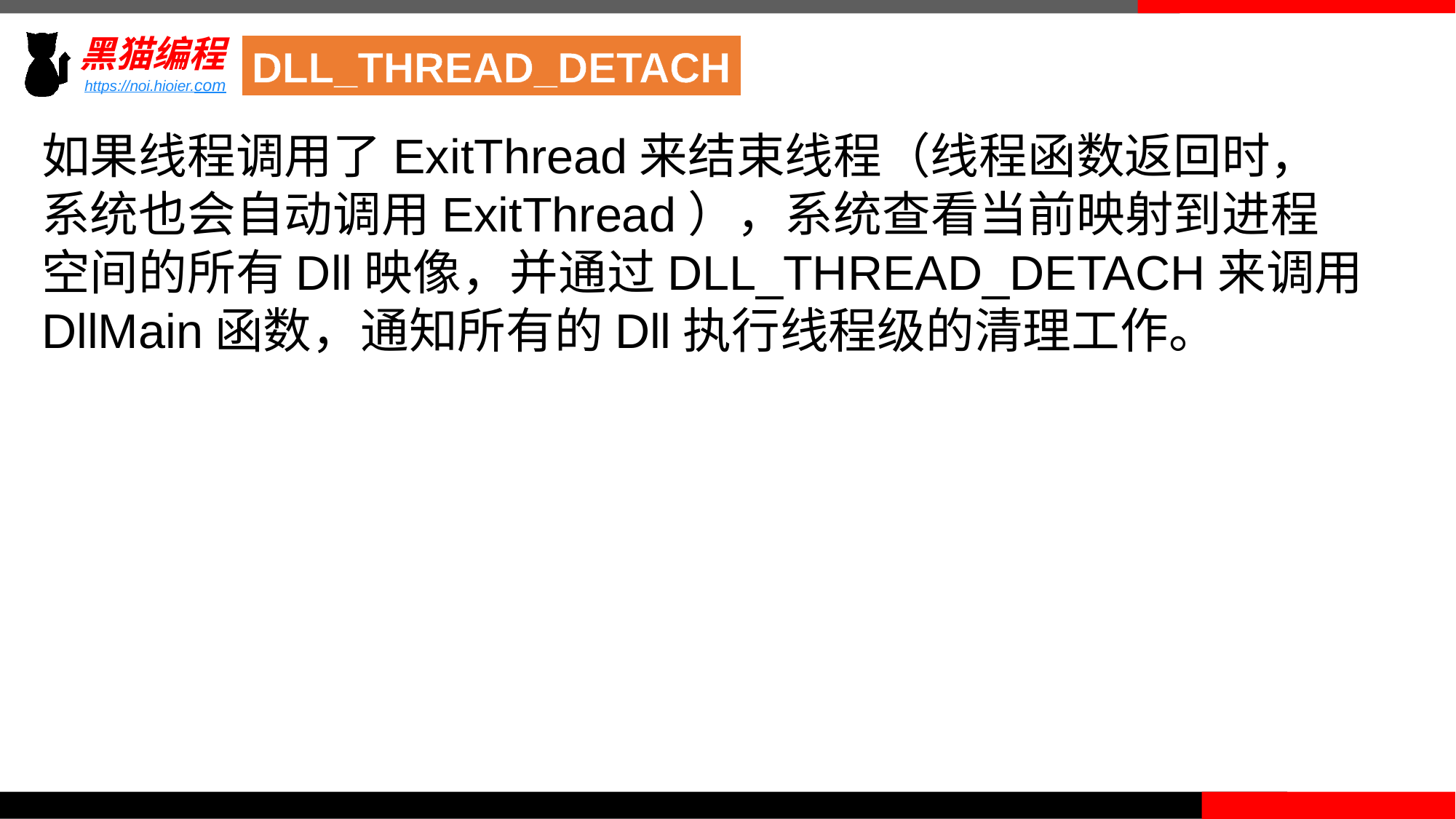

DLL_THREAD_DETACH
如果线程调用了ExitThread来结束线程（线程函数返回时，
系统也会自动调用ExitThread），系统查看当前映射到进程
空间的所有Dll映像，并通过DLL_THREAD_DETACH来调用
DllMain函数，通知所有的Dll执行线程级的清理工作。